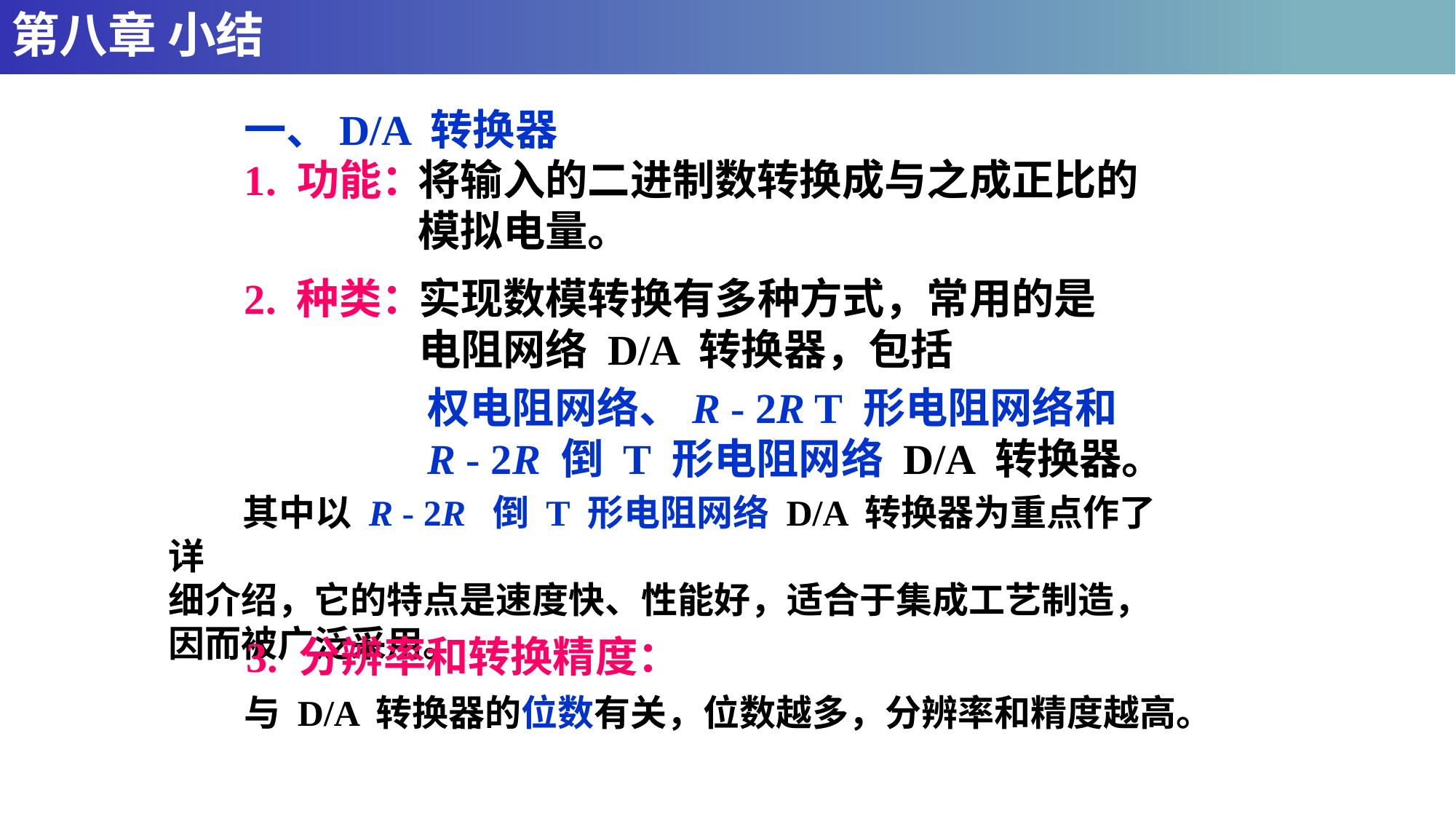

# 第八章 小结
一、D/A 转换器
1. 功能：
将输入的二进制数转换成与之成正比的模拟电量。
2. 种类：
实现数模转换有多种方式，常用的是电阻网络 D/A 转换器，包括
权电阻网络、R - 2R T 形电阻网络和 R - 2R 倒 T 形电阻网络 D/A 转换器。
        其中以 R - 2R  倒 T 形电阻网络 D/A 转换器为重点作了详
细介绍，它的特点是速度快、性能好，适合于集成工艺制造，
因而被广泛采用。
3. 分辨率和转换精度：
 与 D/A 转换器的位数有关，位数越多，分辨率和精度越高。